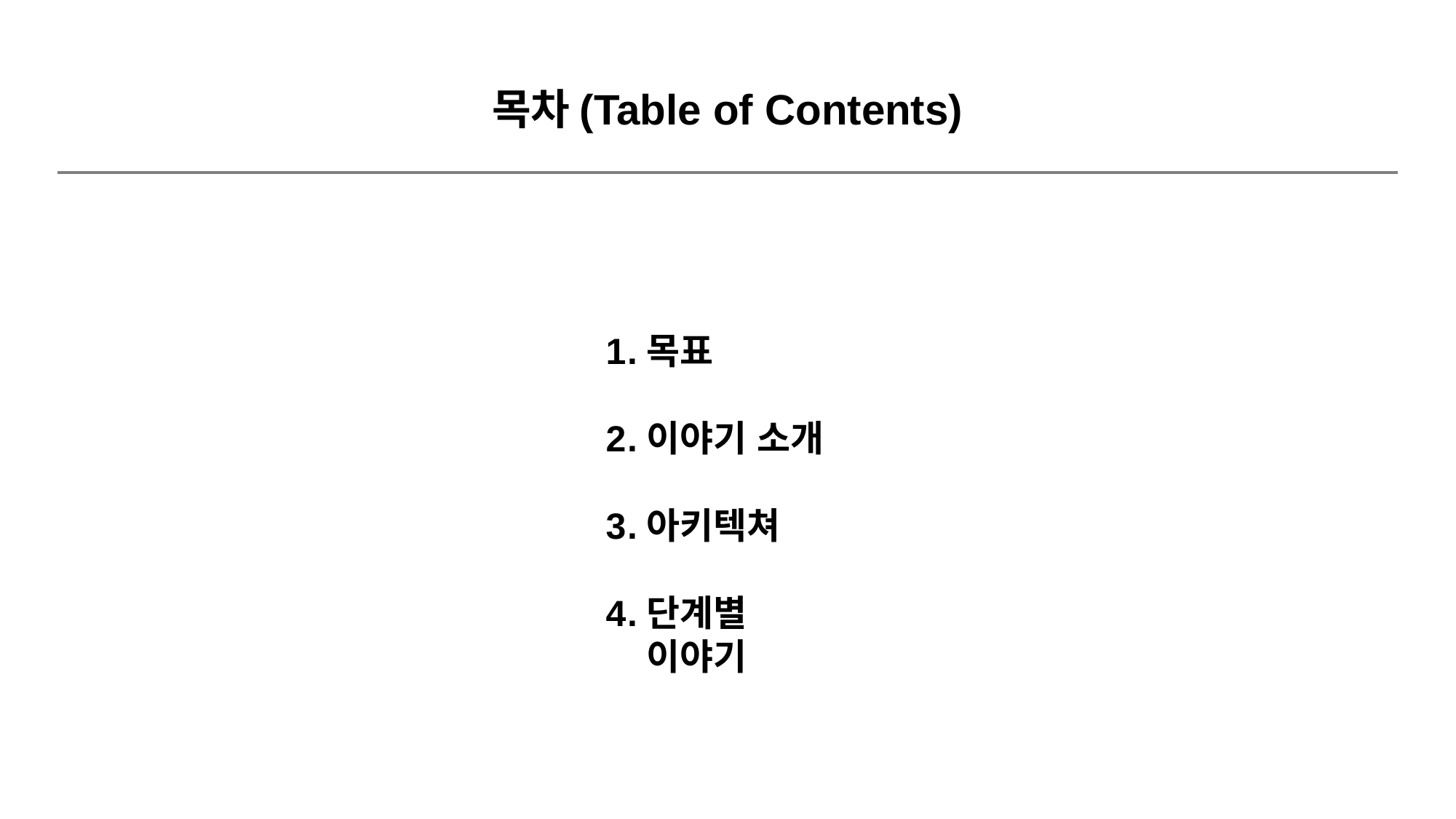

목차(Table of Contents)
목표

이야기 소개

아키텍쳐

단계별 이야기